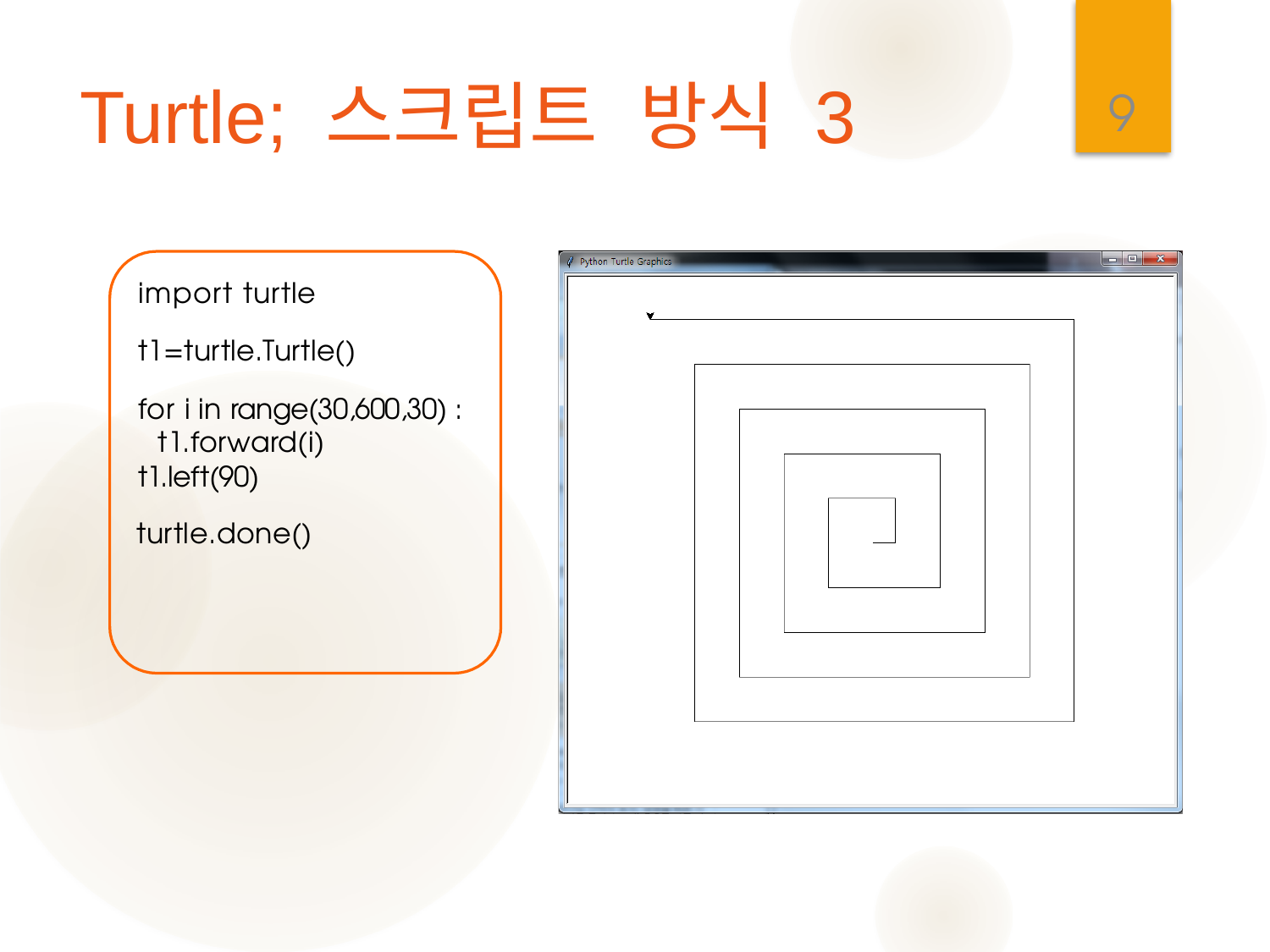

9
# Turtle; 스크립트  방식 3

import turtle

t1=turtle.Turtle()

for i in range(30,600,30) :  t1.forward(i)
t1.left(90)

turtle.done()